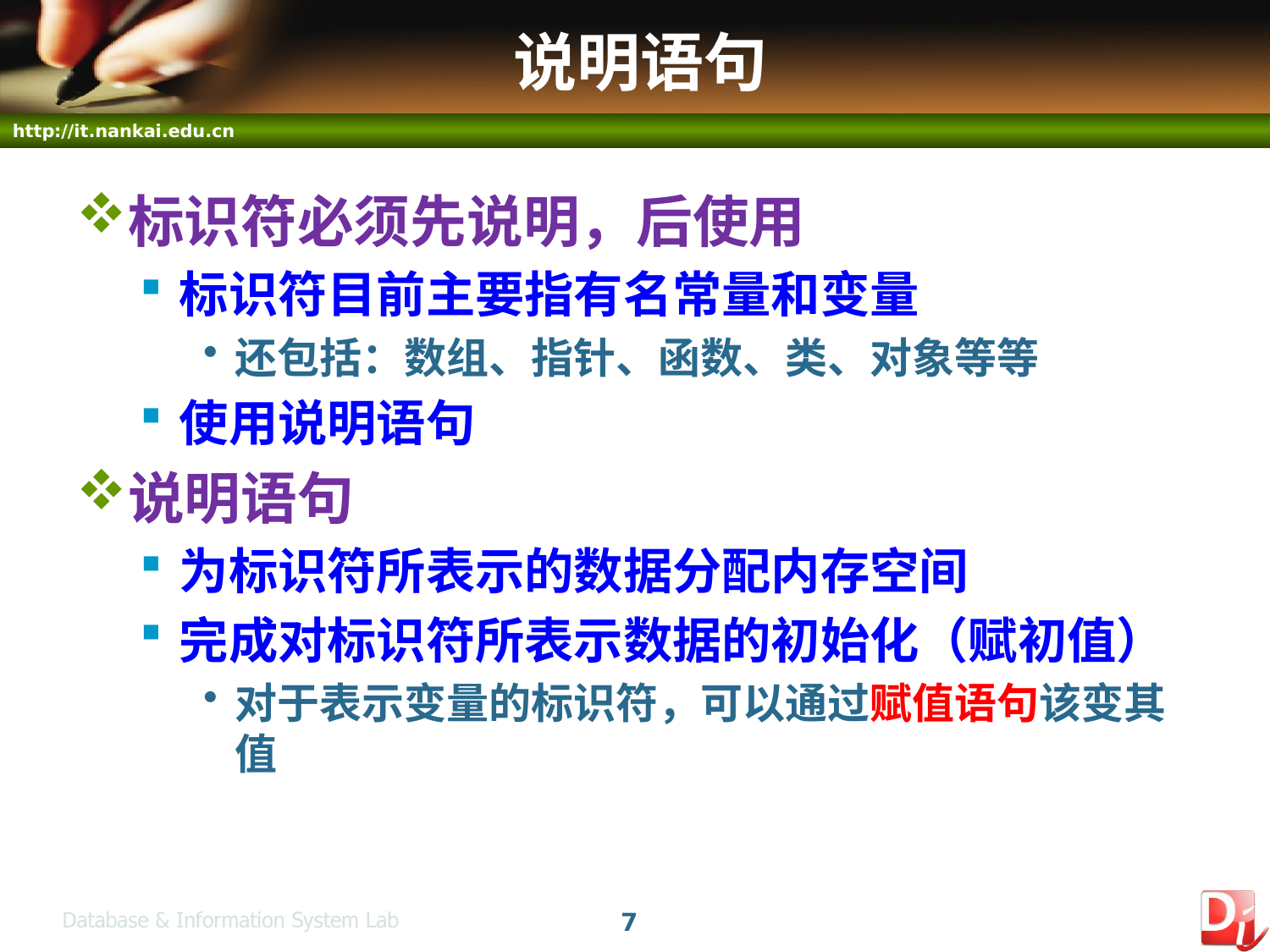

# 说明语句
标识符必须先说明，后使用
标识符目前主要指有名常量和变量
还包括：数组、指针、函数、类、对象等等
使用说明语句
说明语句
为标识符所表示的数据分配内存空间
完成对标识符所表示数据的初始化（赋初值）
对于表示变量的标识符，可以通过赋值语句该变其值
7
Database & Information System Lab